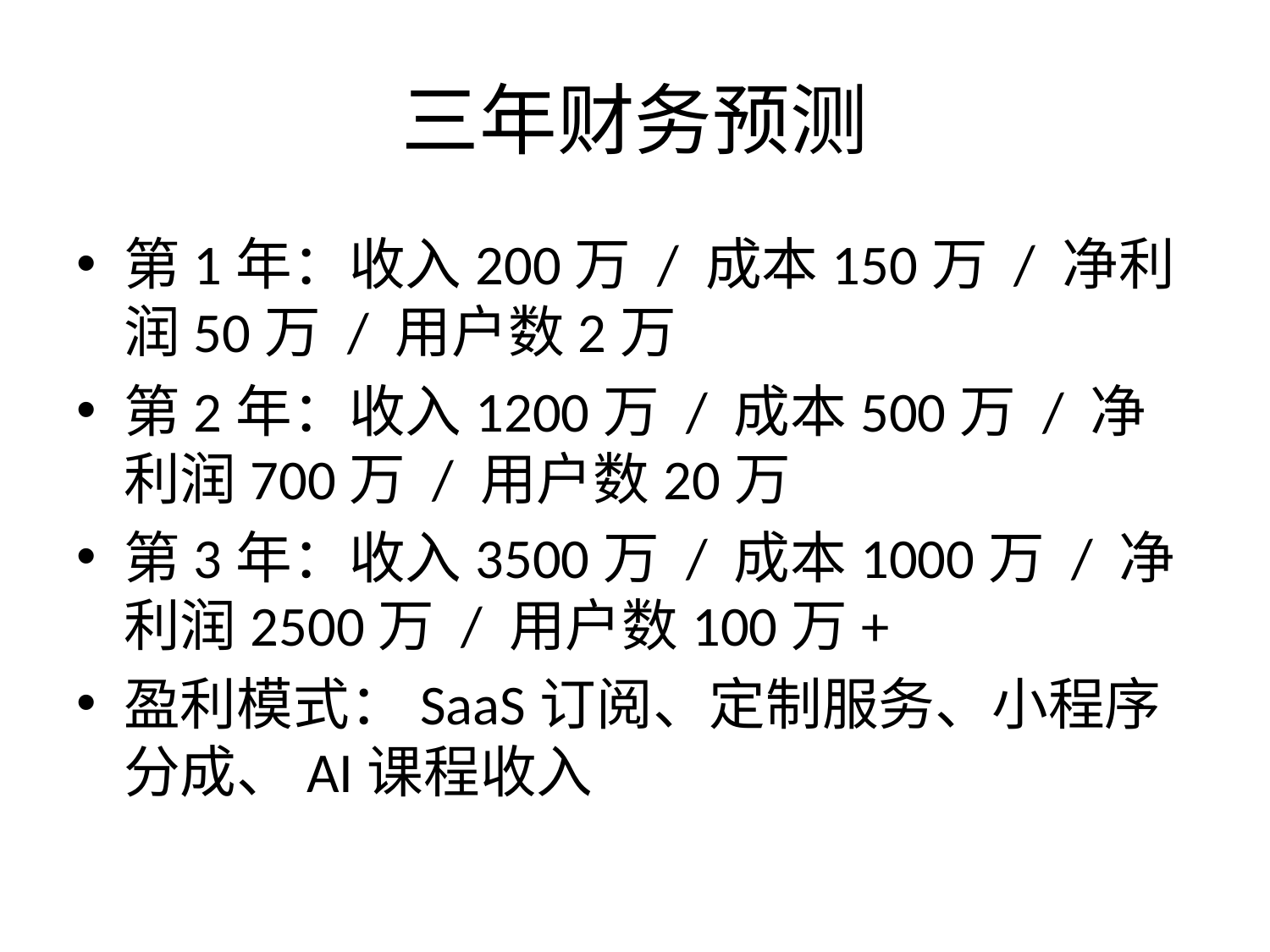

# 三年财务预测
第1年：收入200万 / 成本150万 / 净利润50万 / 用户数2万
第2年：收入1200万 / 成本500万 / 净利润700万 / 用户数20万
第3年：收入3500万 / 成本1000万 / 净利润2500万 / 用户数100万+
盈利模式：SaaS订阅、定制服务、小程序分成、AI课程收入